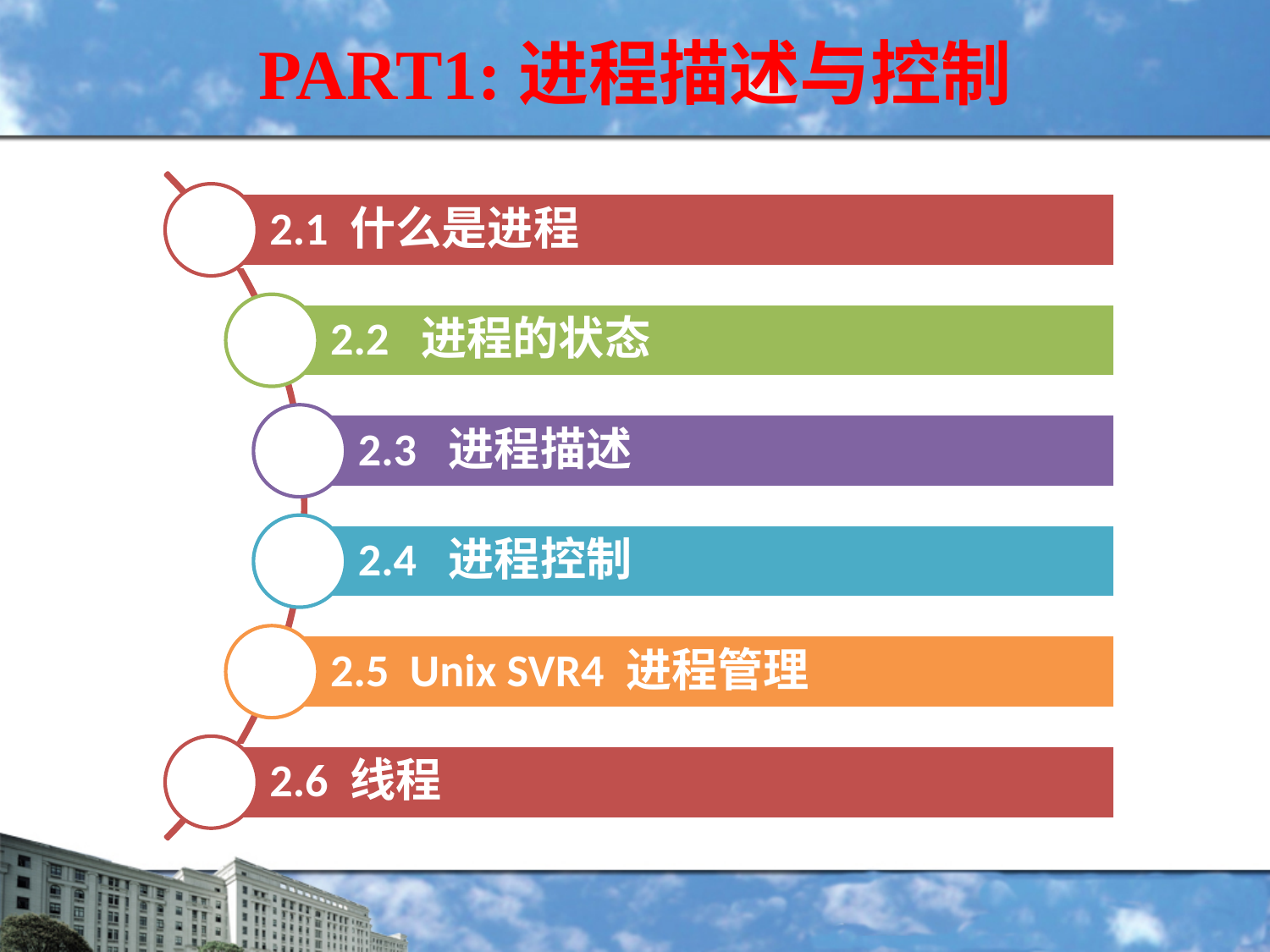

# PART1:进程描述与控制
2.1 什么是进程
2.2  进程的状态
2.3  进程描述
2.4  进程控制
2.5  Unix SVR4 进程管理
2.6 线程